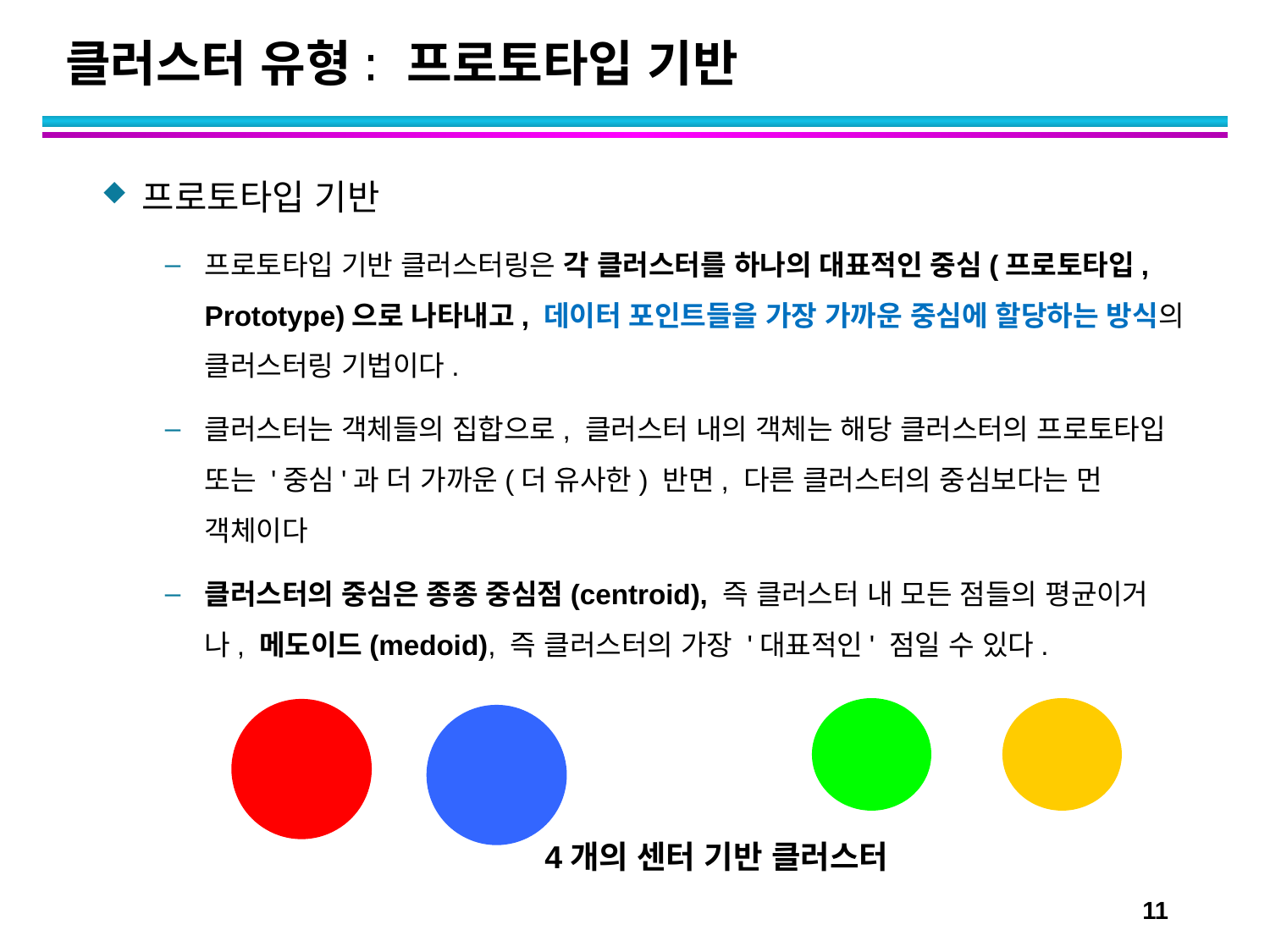

# 클러스터 유형: 프로토타입 기반
프로토타입 기반
프로토타입 기반 클러스터링은 각 클러스터를 하나의 대표적인 중심(프로토타입, Prototype)으로 나타내고, 데이터 포인트들을 가장 가까운 중심에 할당하는 방식의 클러스터링 기법이다.
클러스터는 객체들의 집합으로, 클러스터 내의 객체는 해당 클러스터의 프로토타입 또는 '중심'과 더 가까운(더 유사한) 반면, 다른 클러스터의 중심보다는 먼 객체이다
클러스터의 중심은 종종 중심점(centroid), 즉 클러스터 내 모든 점들의 평균이거나, 메도이드(medoid), 즉 클러스터의 가장 '대표적인' 점일 수 있다.

4개의 센터 기반 클러스터